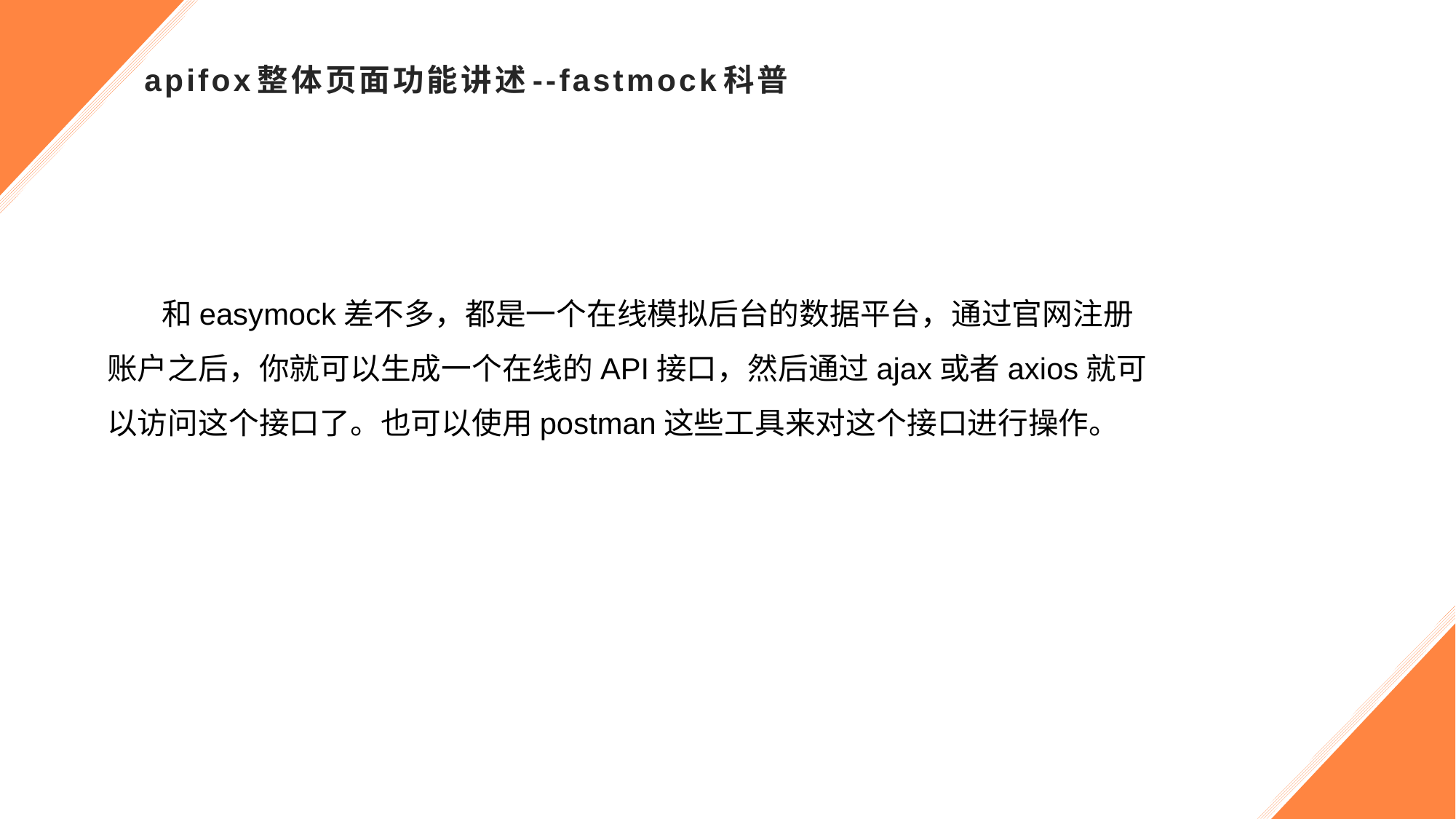

# apifox整体页面功能讲述--fastmock科普

       和easymock差不多，都是一个在线模拟后台的数据平台，通过官网注册账户之后，你就可以生成一个在线的API接口，然后通过ajax或者axios就可以访问这个接口了。也可以使用postman这些工具来对这个接口进行操作。